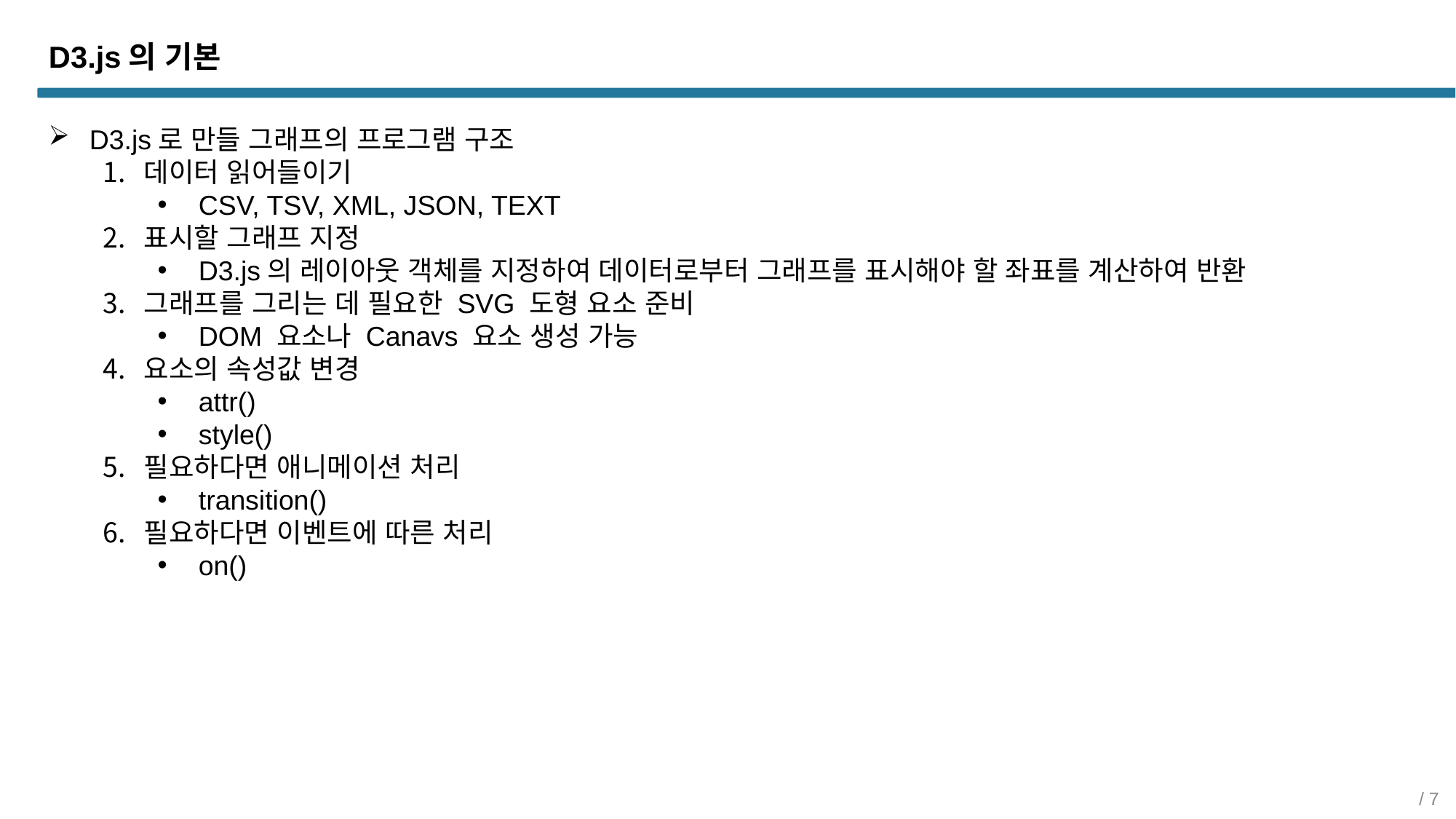

D3.js의 기본
D3.js로 만들 그래프의 프로그램 구조
데이터 읽어들이기
CSV, TSV, XML, JSON, TEXT
표시할 그래프 지정
D3.js의 레이아웃 객체를 지정하여 데이터로부터 그래프를 표시해야 할 좌표를 계산하여 반환
그래프를 그리는 데 필요한 SVG 도형 요소 준비
DOM 요소나 Canavs 요소 생성 가능
요소의 속성값 변경
attr()
style()
필요하다면 애니메이션 처리
transition()
필요하다면 이벤트에 따른 처리
on()
/ 7